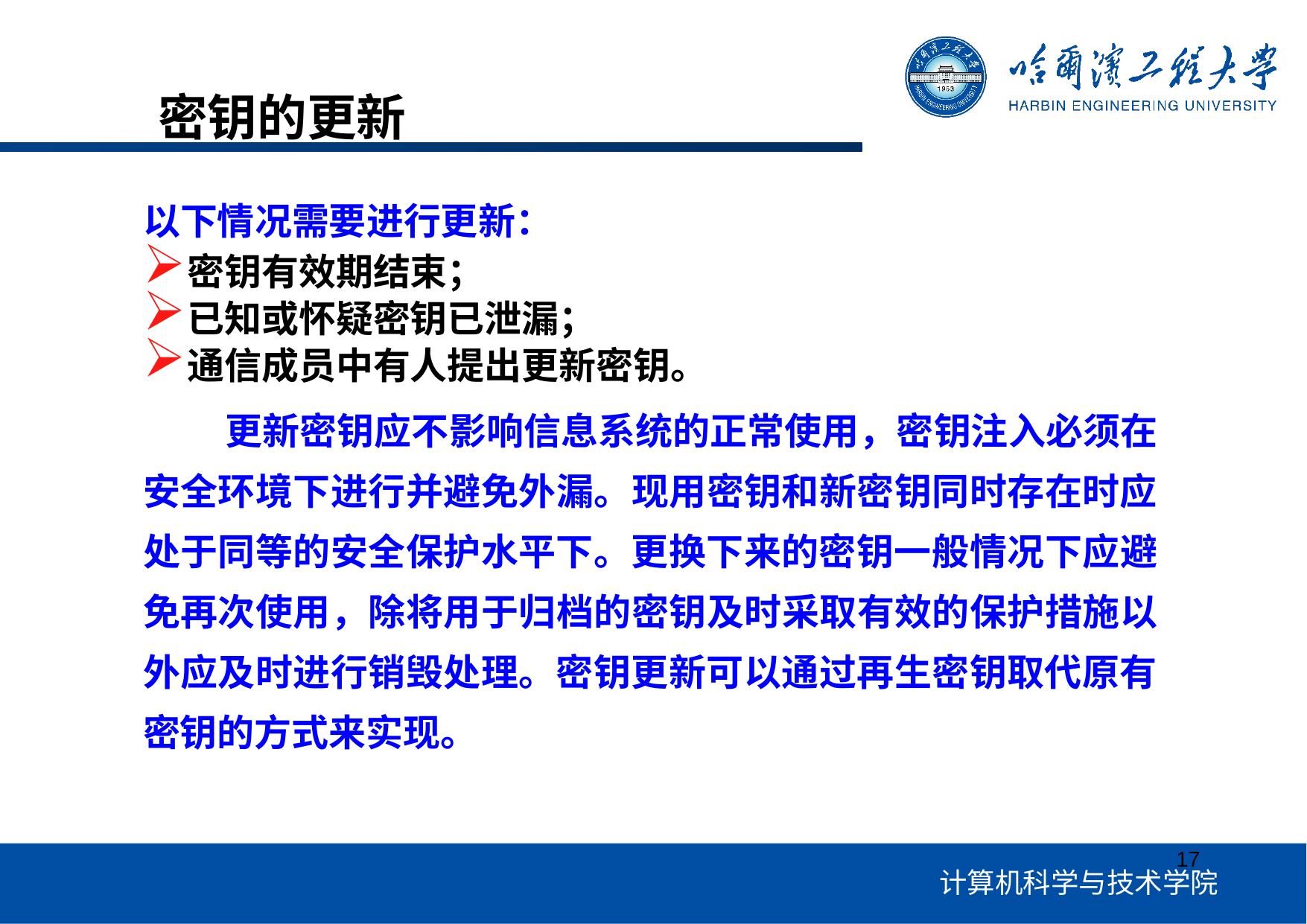

# 密钥的更新
以下情况需要进行更新：
密钥有效期结束；
已知或怀疑密钥已泄漏；
通信成员中有人提出更新密钥。
更新密钥应不影响信息系统的正常使用，密钥注入必须在 安全环境下进行并避免外漏。现用密钥和新密钥同时存在时应 处于同等的安全保护水平下。更换下来的密钥一般情况下应避 免再次使用，除将用于归档的密钥及时采取有效的保护措施以 外应及时进行销毁处理。密钥更新可以通过再生密钥取代原有 密钥的方式来实现。
17